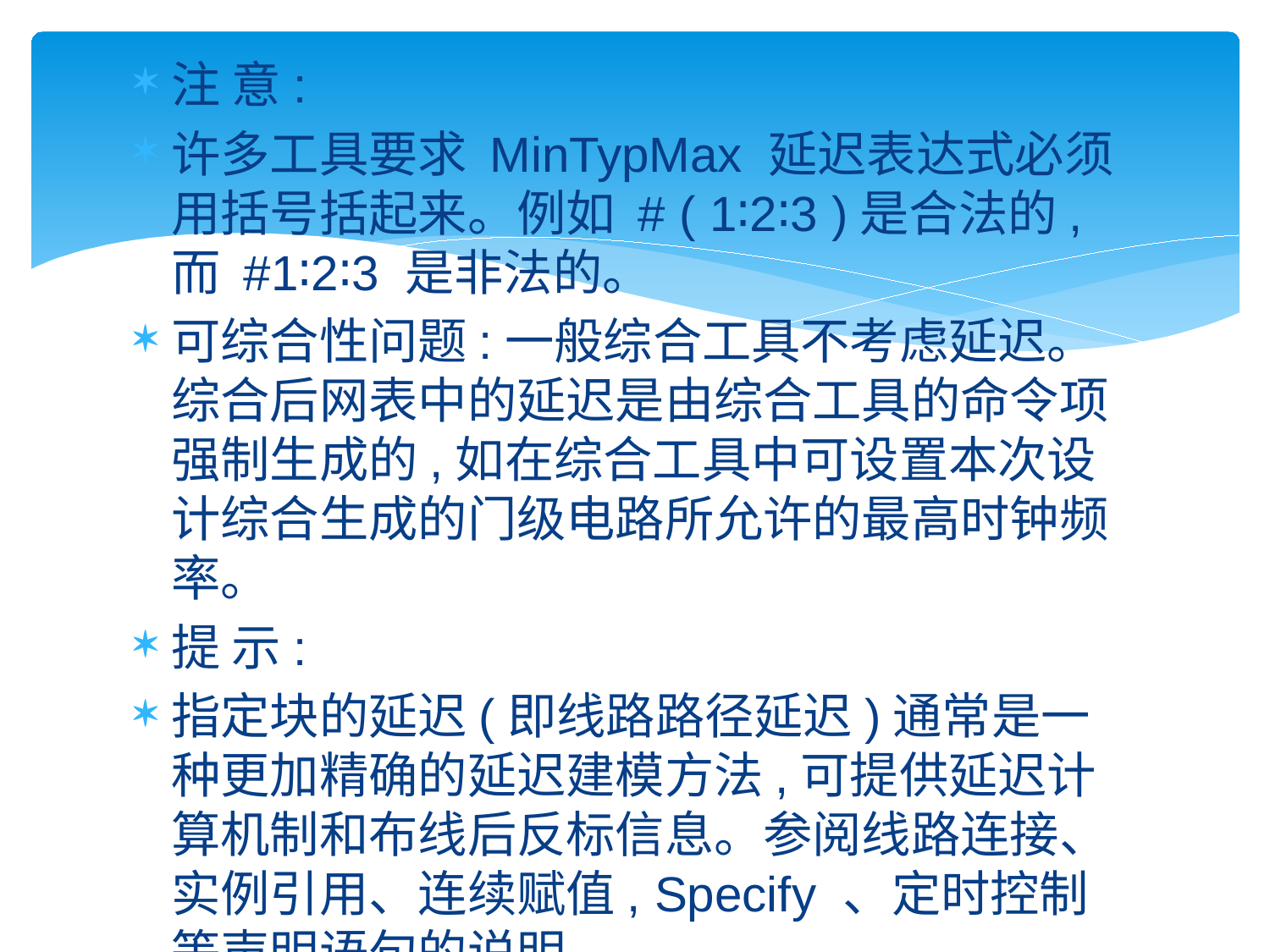

#
注 意:
许多工具要求 MinTypMax 延迟表达式必须用括号括起来。例如 # ( 1∶2∶3 )是合法的,而 #1∶2∶3 是非法的。
可综合性问题:一般综合工具不考虑延迟。综合后网表中的延迟是由综合工具的命令项强制生成的,如在综合工具中可设置本次设计综合生成的门级电路所允许的最高时钟频率。
提 示:
指定块的延迟(即线路路径延迟)通常是一种更加精确的延迟建模方法,可提供延迟计算机制和布线后反标信息。参阅线路连接、实例引用、连续赋值, Specify 、定时控制等声明语句的说明。